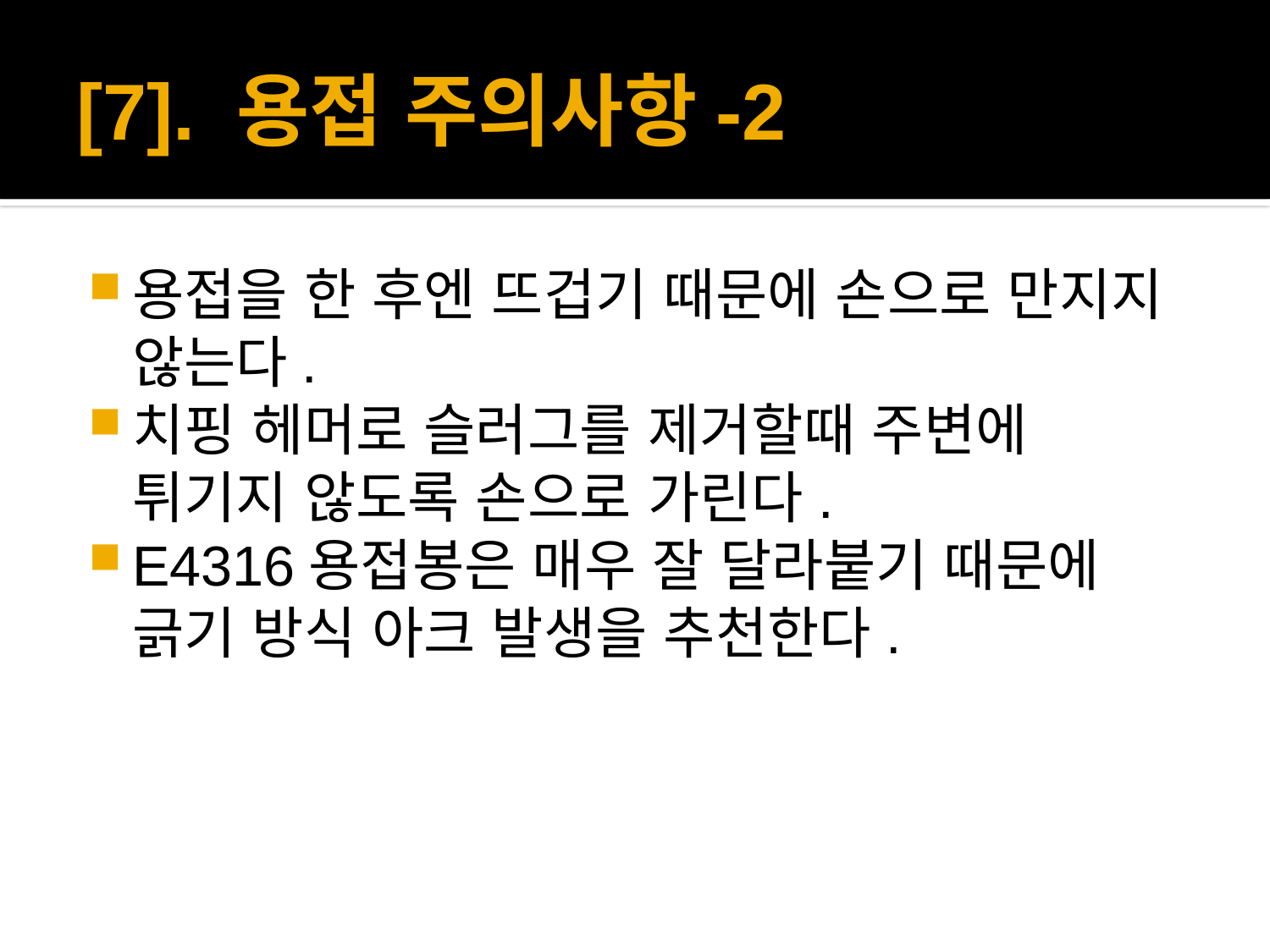

# [7]. 용접 주의사항-2
용접을 한 후엔 뜨겁기 때문에 손으로 만지지 않는다.
치핑 헤머로 슬러그를 제거할때 주변에 튀기지 않도록 손으로 가린다.
E4316용접봉은 매우 잘 달라붙기 때문에 긁기 방식 아크 발생을 추천한다.